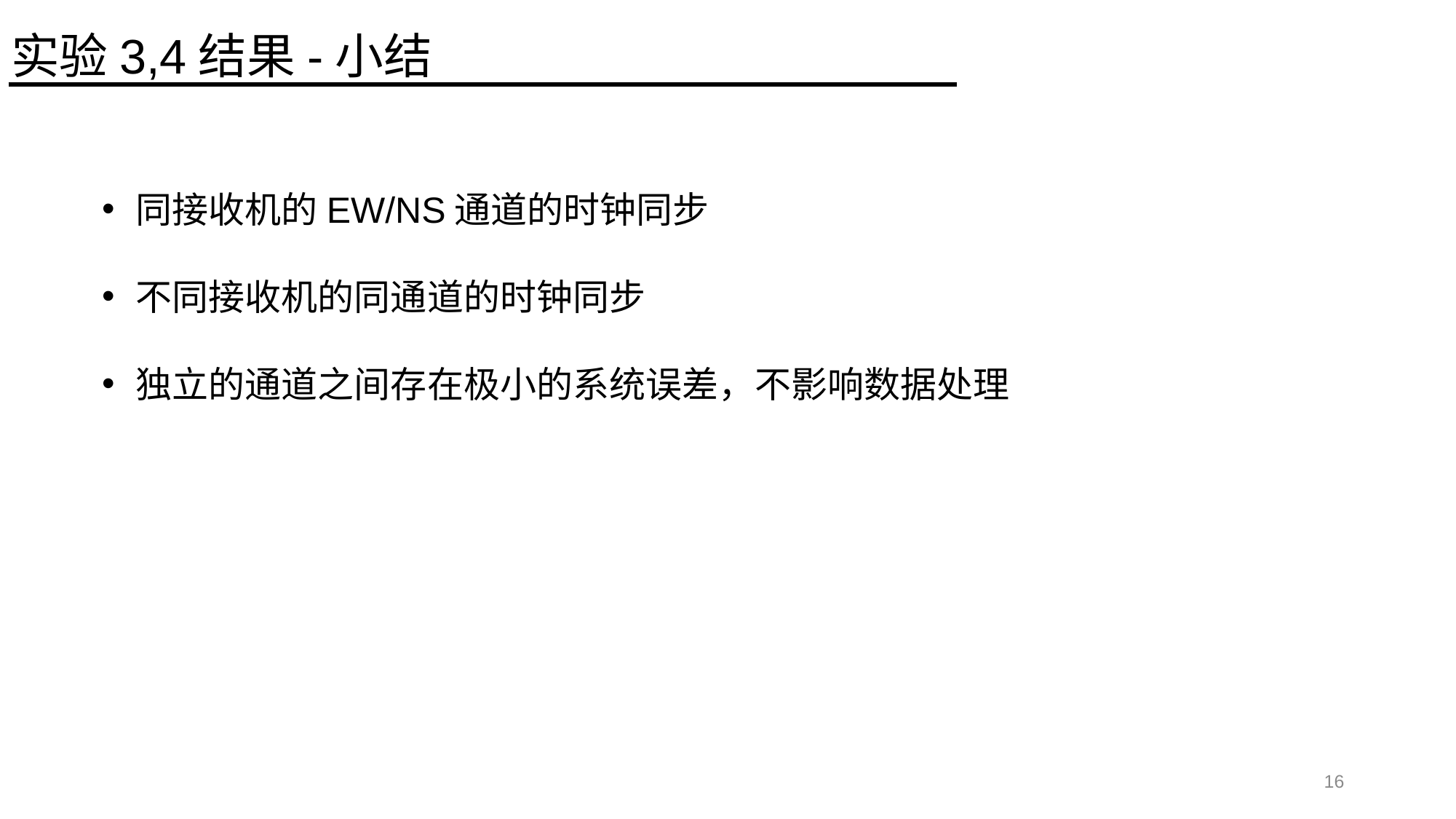

# 实验3,4结果-小结
同接收机的EW/NS通道的时钟同步

不同接收机的同通道的时钟同步

独立的通道之间存在极小的系统误差，不影响数据处理
16